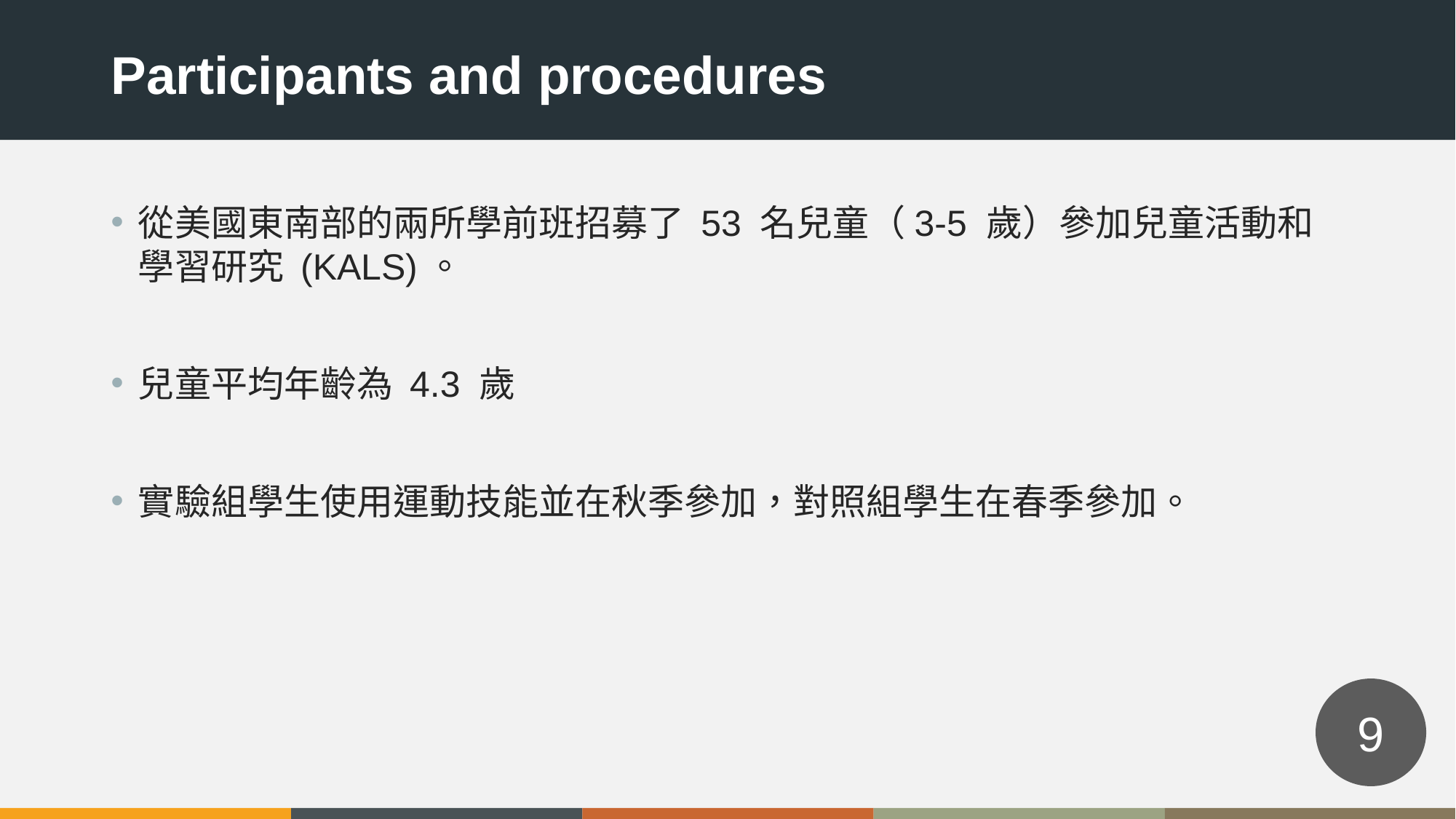

Participants and procedures
從美國東南部的兩所學前班招募了 53 名兒童（3-5 歲）參加兒童活動和學習研究 (KALS)。

兒童平均年齡為 4.3 歲

實驗組學生使用運動技能並在秋季參加，對照組學生在春季參加。

9